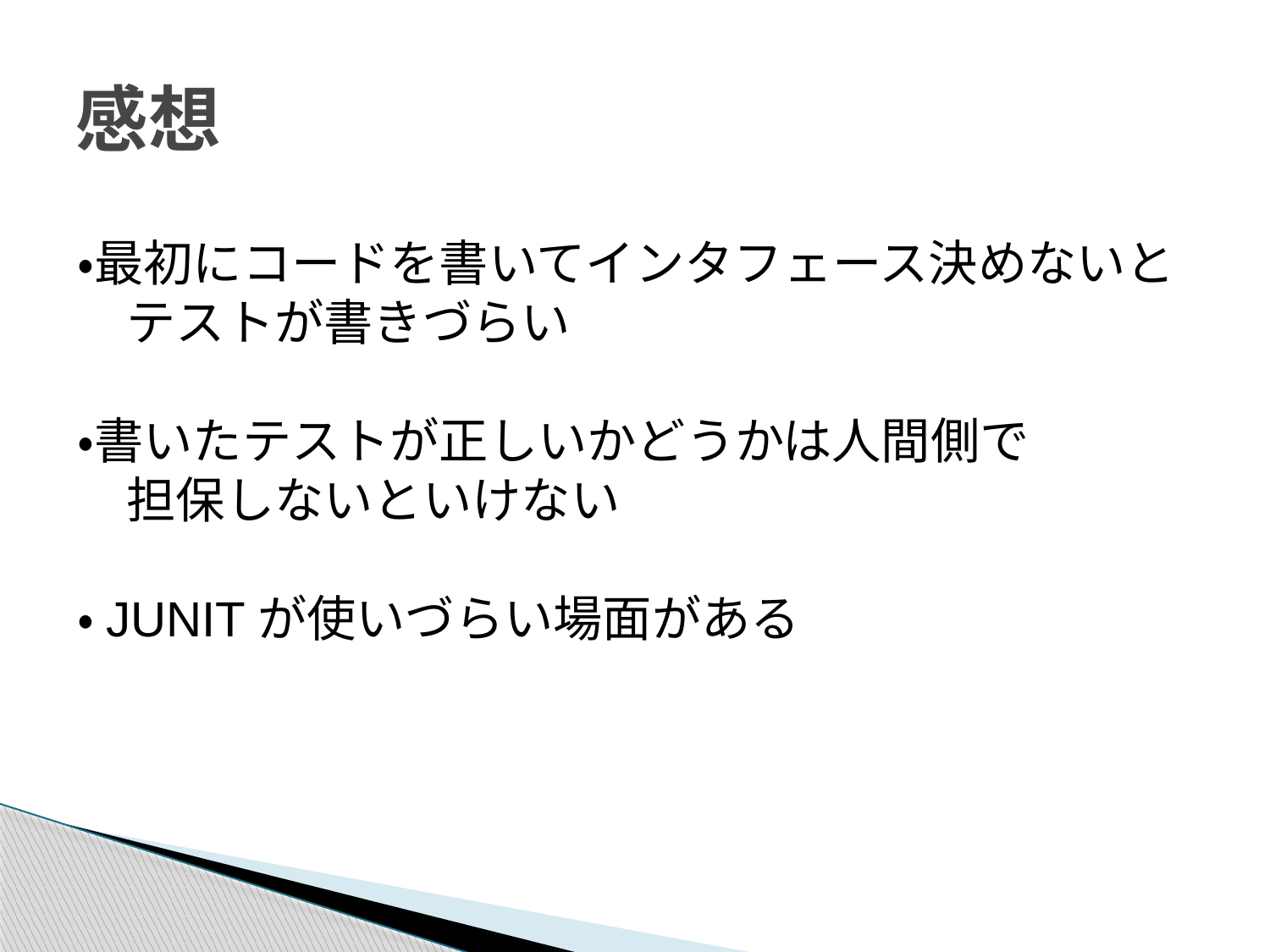

# 感想
・最初にコードを書いてインタフェース決めないと
　テストが書きづらい

・書いたテストが正しいかどうかは人間側で
　担保しないといけない

・JUNITが使いづらい場面がある